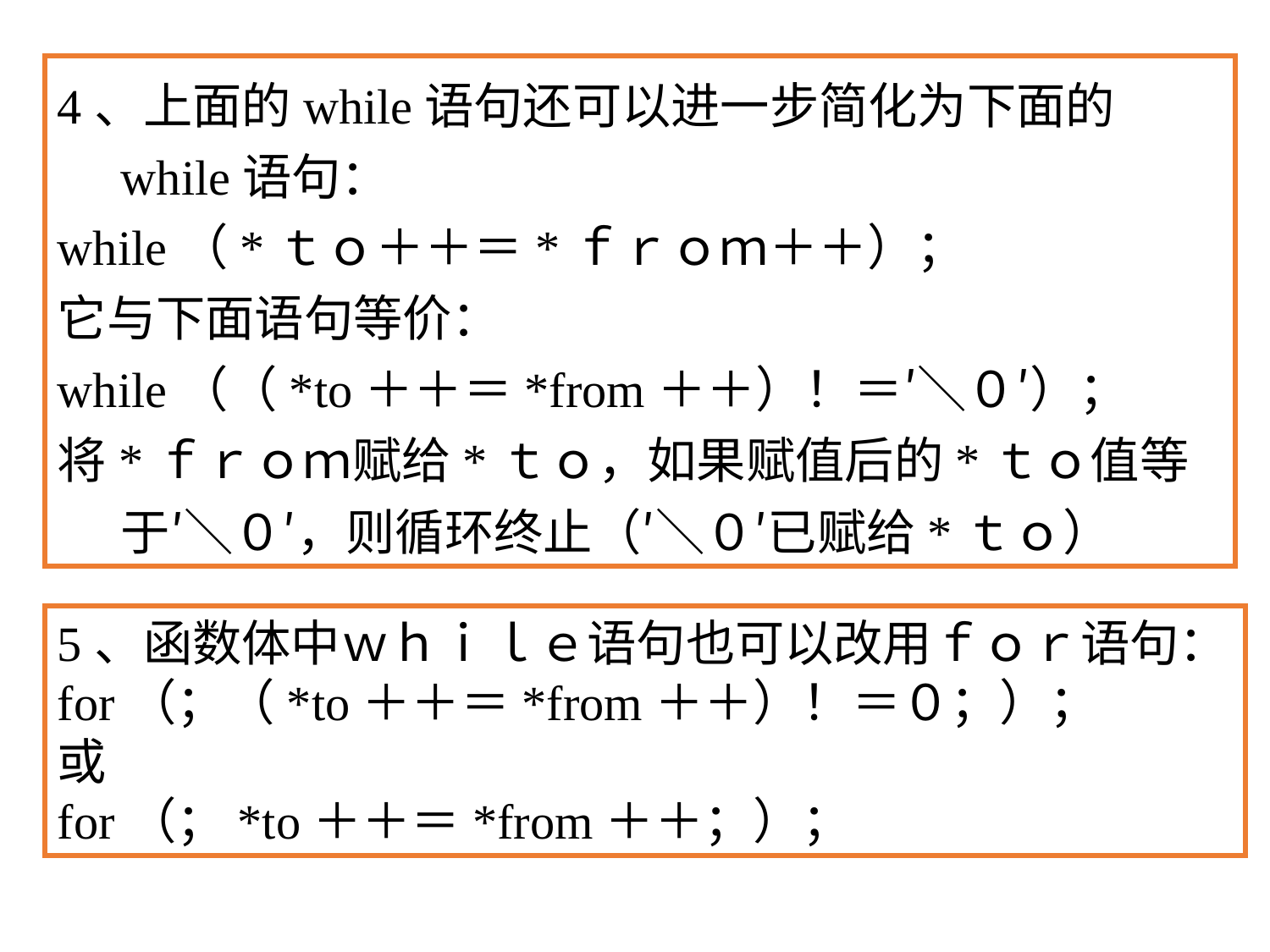

4、上面的while语句还可以进一步简化为下面的while语句：
while（*ｔｏ＋＋＝*ｆｒｏｍ＋＋）；
它与下面语句等价：
while（（*to＋＋＝*from＋＋）！＝′＼０′）；
将*ｆｒｏｍ赋给*ｔｏ，如果赋值后的*ｔｏ值等于′＼０′，则循环终止（′＼０′已赋给*ｔｏ）
5、函数体中ｗｈｉｌｅ语句也可以改用ｆｏｒ语句：
for（；（*to＋＋＝*from＋＋）！＝０；）；
或
for（；*to＋＋＝*from＋＋；）；